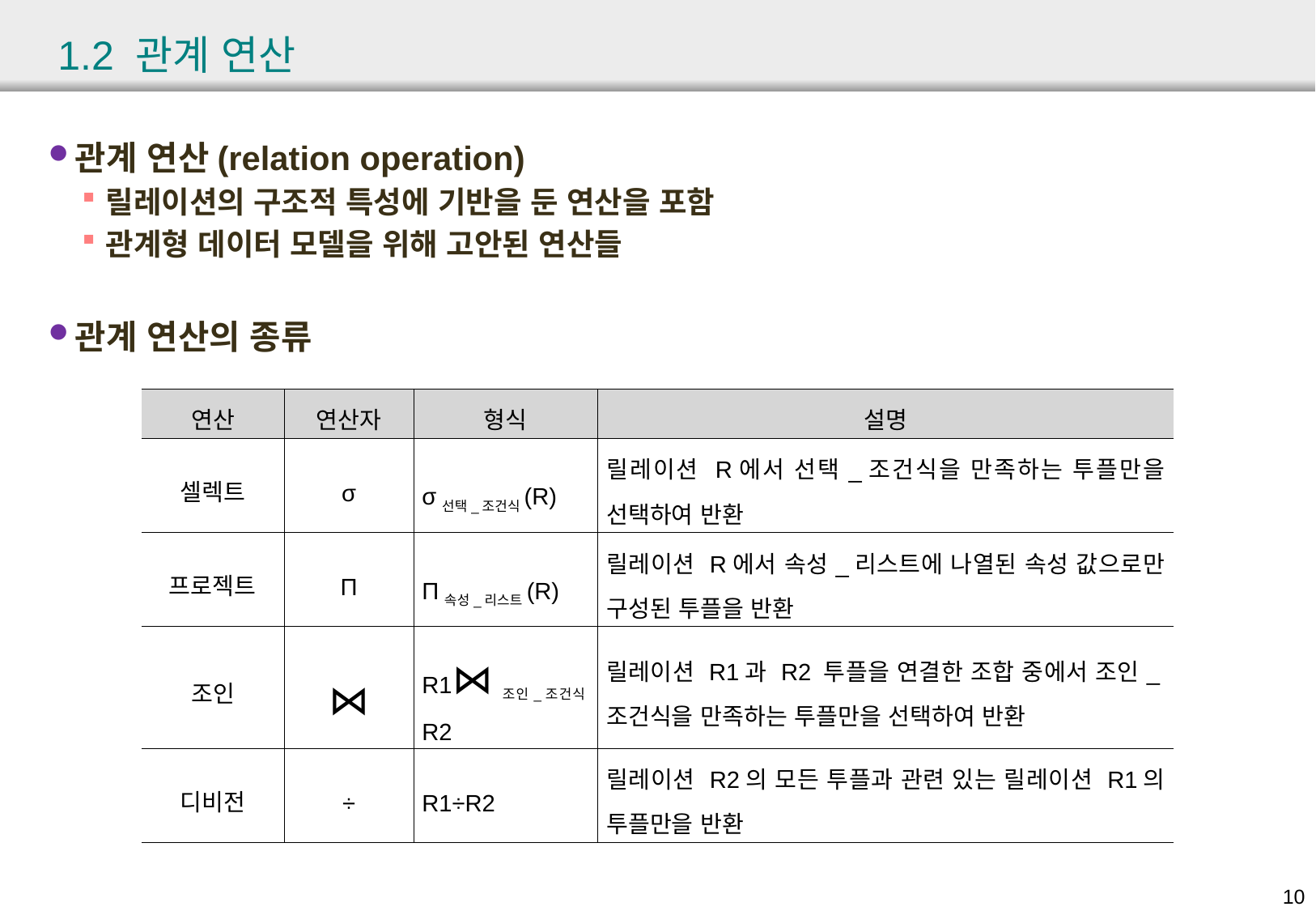

# 1.2 관계 연산
관계 연산(relation operation)
릴레이션의 구조적 특성에 기반을 둔 연산을 포함
관계형 데이터 모델을 위해 고안된 연산들

관계 연산의 종류

| 연산 | 연산자 | 형식 | 설명 |
| --- | --- | --- | --- |
| 셀렉트 | σ | σ선택\_조건식(R) | 릴레이션 R에서 선택\_조건식을 만족하는 투플만을 선택하여 반환 |
| 프로젝트 | Π | Π속성\_리스트(R) | 릴레이션 R에서 속성\_리스트에 나열된 속성 값으로만 구성된 투플을 반환 |
| 조인 | ⋈ | R1⋈조인\_조건식R2 | 릴레이션 R1과 R2 투플을 연결한 조합 중에서 조인\_조건식을 만족하는 투플만을 선택하여 반환 |
| 디비전 | ÷ | R1÷R2 | 릴레이션 R2의 모든 투플과 관련 있는 릴레이션 R1의 투플만을 반환 |